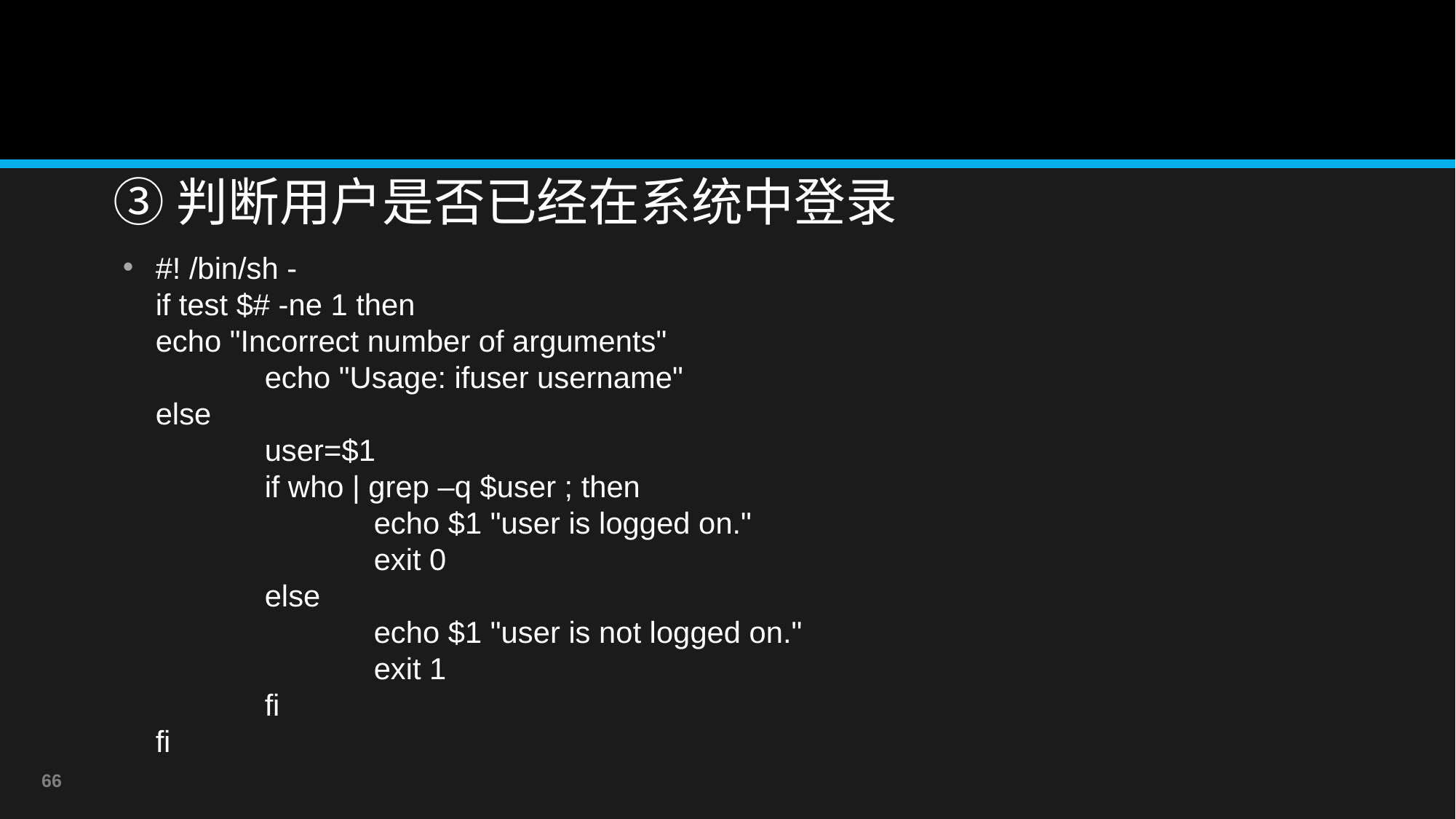

# ③判断用户是否已经在系统中登录
#! /bin/sh -
if test $# -ne 1 then
echo "Incorrect number of arguments"
   	echo "Usage: ifuser username"
else
   	user=$1
   	if who | grep –q $user ; then
      		echo $1 "user is logged on."
      		exit 0
   	else
      		echo $1 "user is not logged on."
      		exit 1
   	fi
fi
66